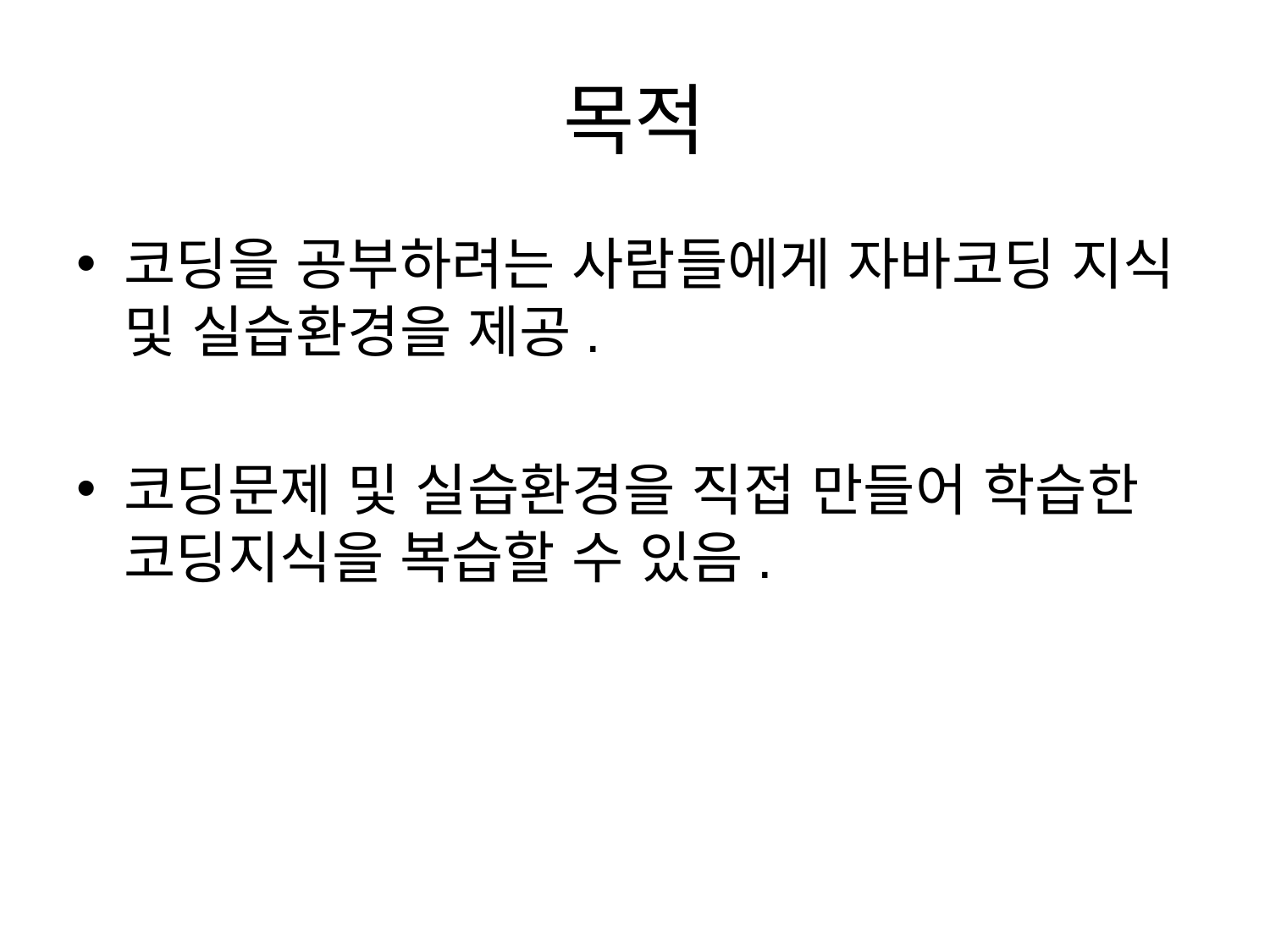

# 목적
코딩을 공부하려는 사람들에게 자바코딩 지식 및 실습환경을 제공.

코딩문제 및 실습환경을 직접 만들어 학습한 코딩지식을 복습할 수 있음.